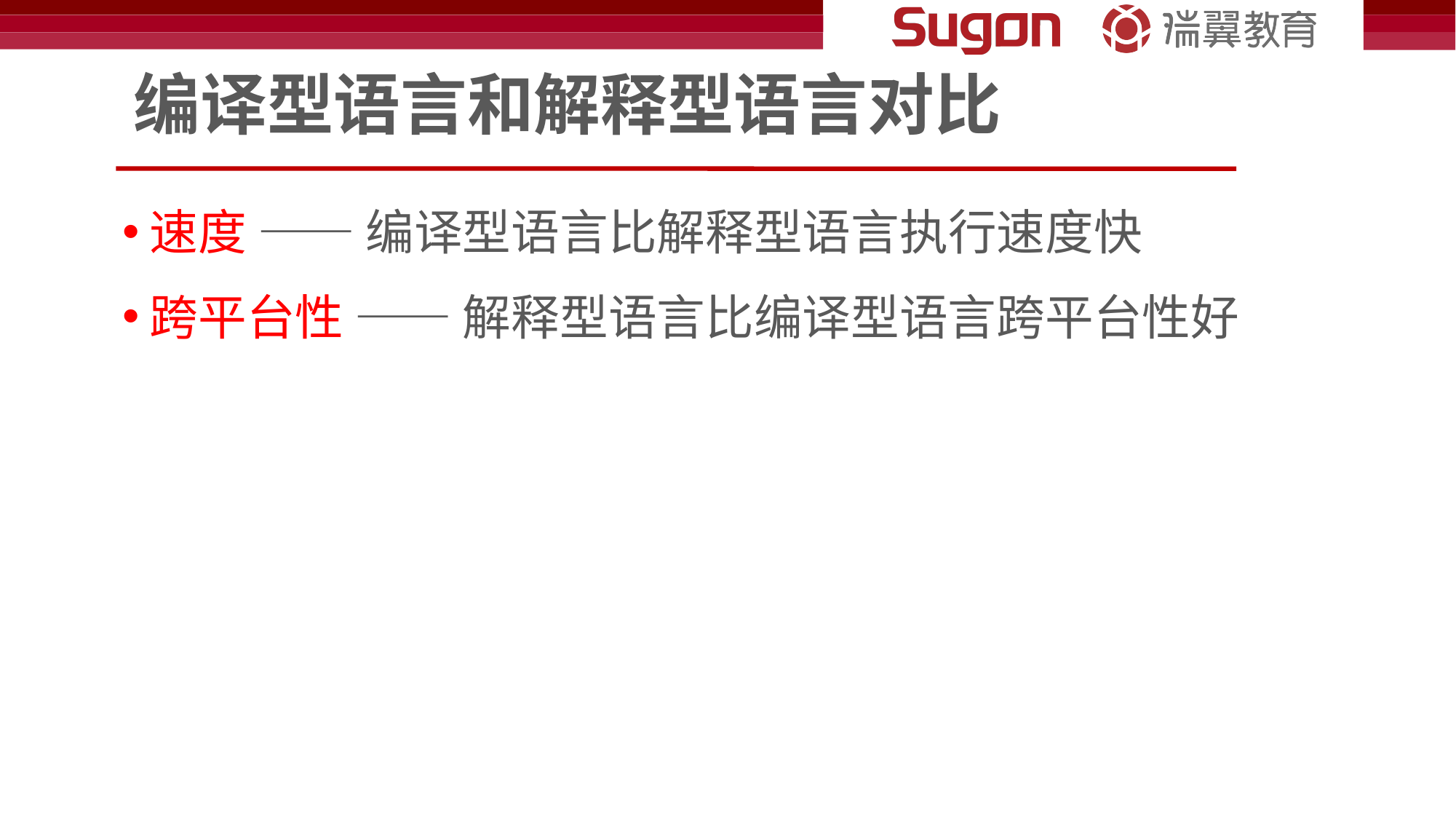

# 编译型语言和解释型语言对比
速度 —— 编译型语言比解释型语言执行速度快
跨平台性 —— 解释型语言比编译型语言跨平台性好